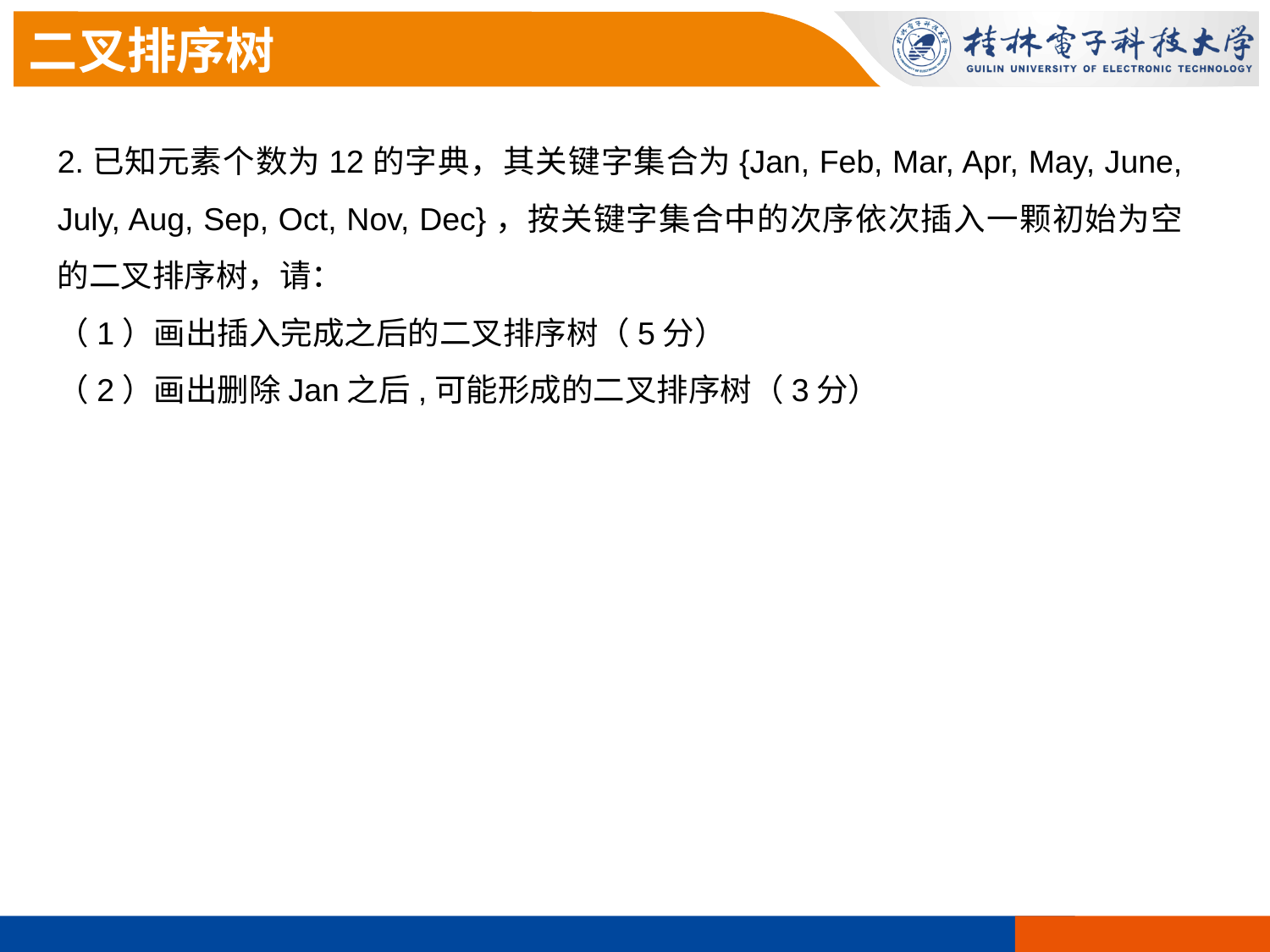

二叉排序树
2.已知元素个数为12的字典，其关键字集合为{Jan, Feb, Mar, Apr, May, June, July, Aug, Sep, Oct, Nov, Dec}，按关键字集合中的次序依次插入一颗初始为空的二叉排序树，请：
（1）画出插入完成之后的二叉排序树（5分）
（2）画出删除Jan之后,可能形成的二叉排序树（3分）